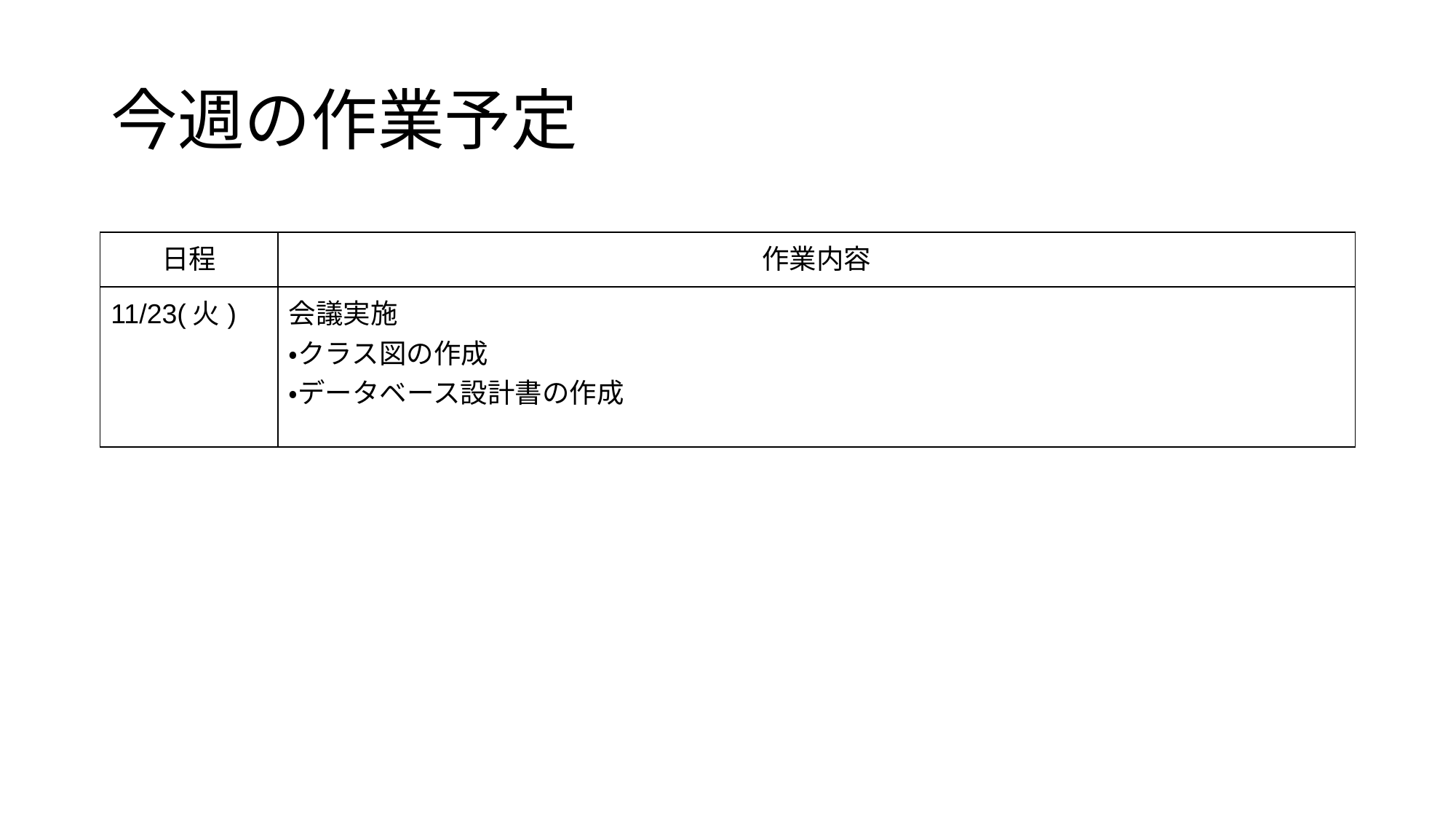

# 今週の作業予定
| 日程 | 作業内容 |
| --- | --- |
| 11/23(火) | 会議実施 ・クラス図の作成 ・データベース設計書の作成 |